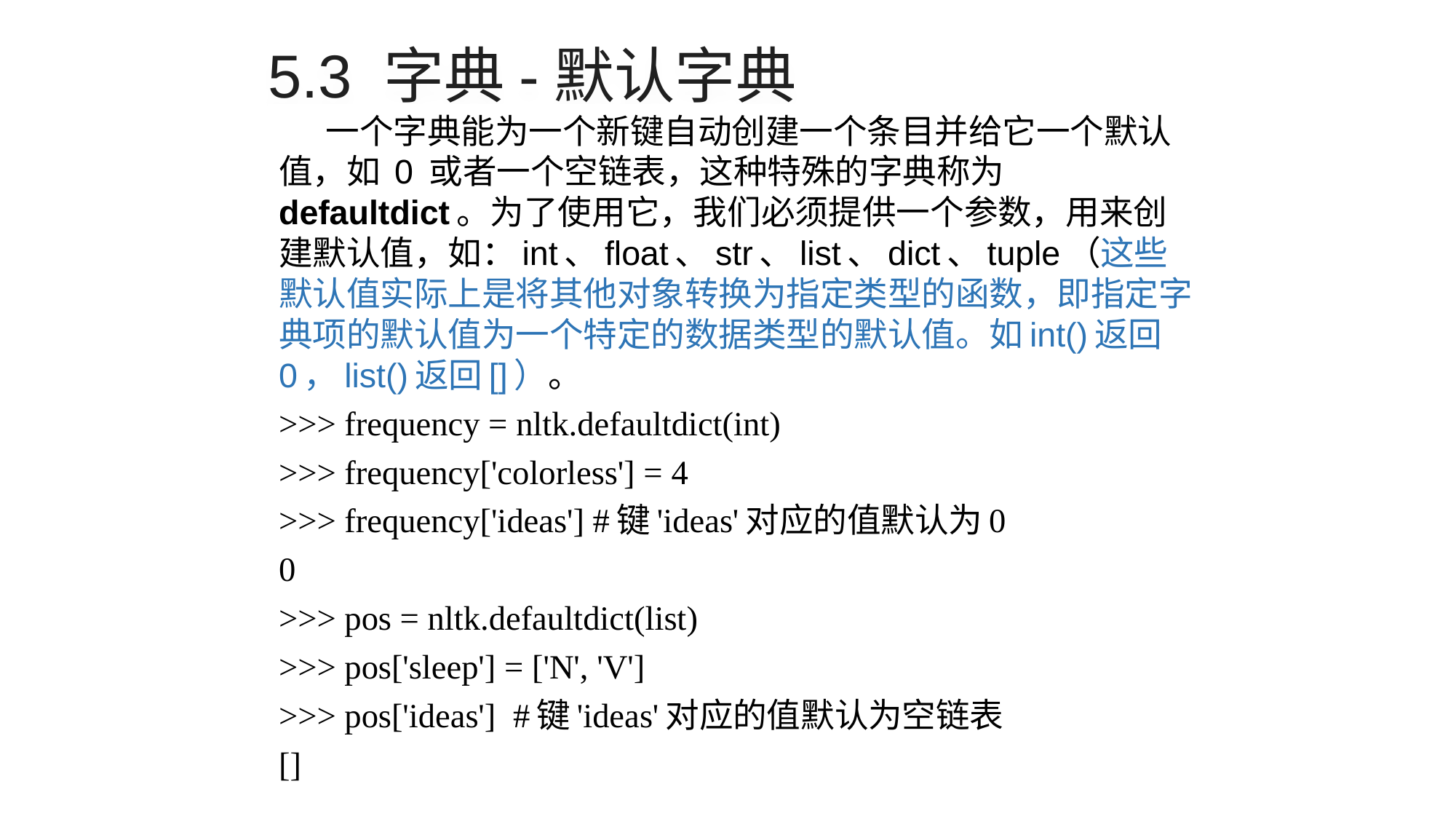

# 5.3 字典-默认字典
一个字典能为一个新键自动创建一个条目并给它一个默认值，如 0 或者一个空链表，这种特殊的字典称为 defaultdict。为了使用它，我们必须提供一个参数，用来创建默认值，如：int、float、str、list、dict、tuple（这些默认值实际上是将其他对象转换为指定类型的函数，即指定字典项的默认值为一个特定的数据类型的默认值。如int()返回0，list()返回[]）。
>>> frequency = nltk.defaultdict(int)
>>> frequency['colorless'] = 4
>>> frequency['ideas'] #键'ideas'对应的值默认为0
0
>>> pos = nltk.defaultdict(list)
>>> pos['sleep'] = ['N', 'V']
>>> pos['ideas']  #键'ideas'对应的值默认为空链表
[]